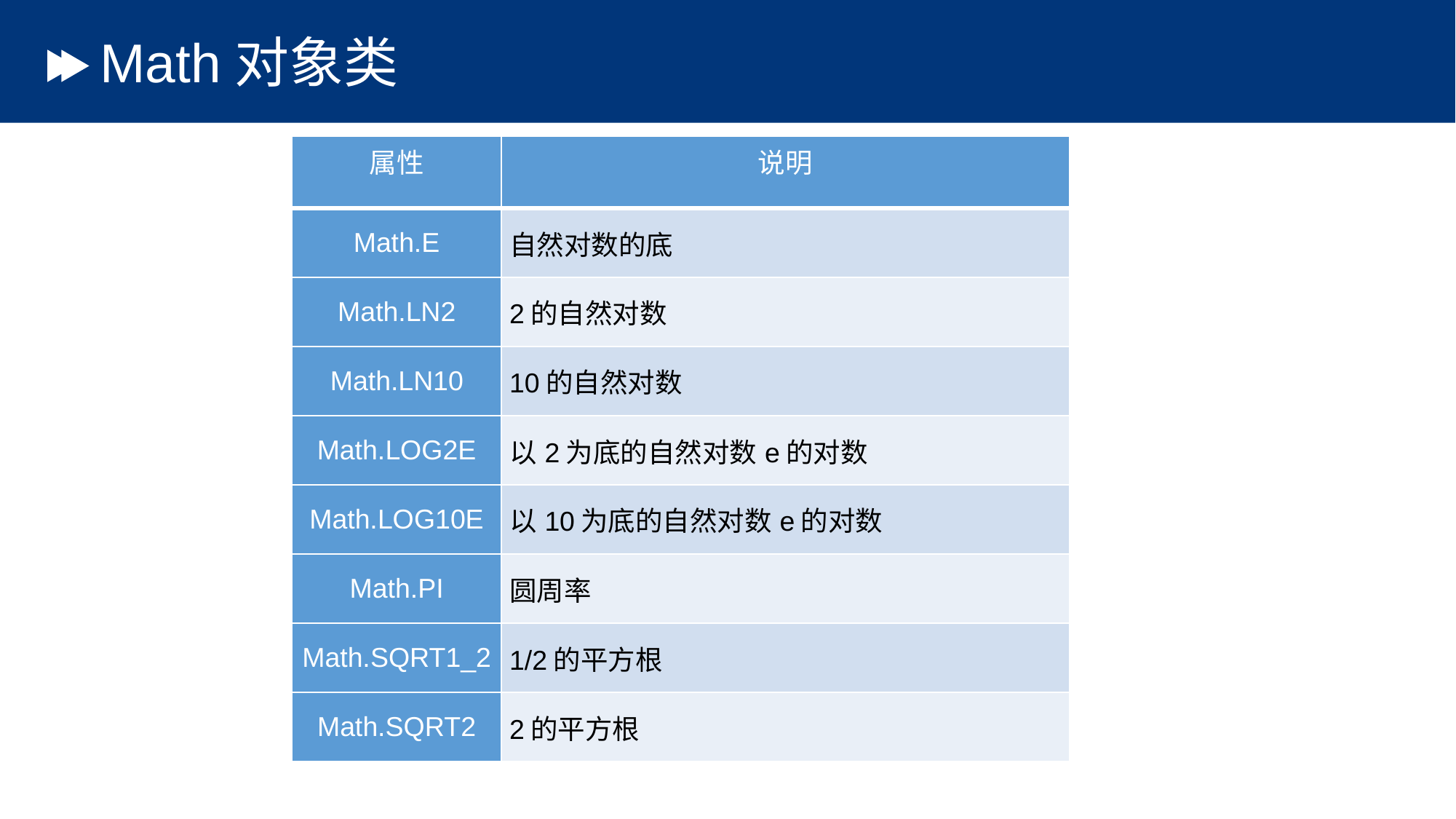

# Math对象类
| 属性 | 说明 |
| --- | --- |
| Math.E | 自然对数的底 |
| Math.LN2 | 2的自然对数 |
| Math.LN10 | 10的自然对数 |
| Math.LOG2E | 以2为底的自然对数e的对数 |
| Math.LOG10E | 以10为底的自然对数e的对数 |
| Math.PI | 圆周率 |
| Math.SQRT1\_2 | 1/2的平方根 |
| Math.SQRT2 | 2的平方根 |